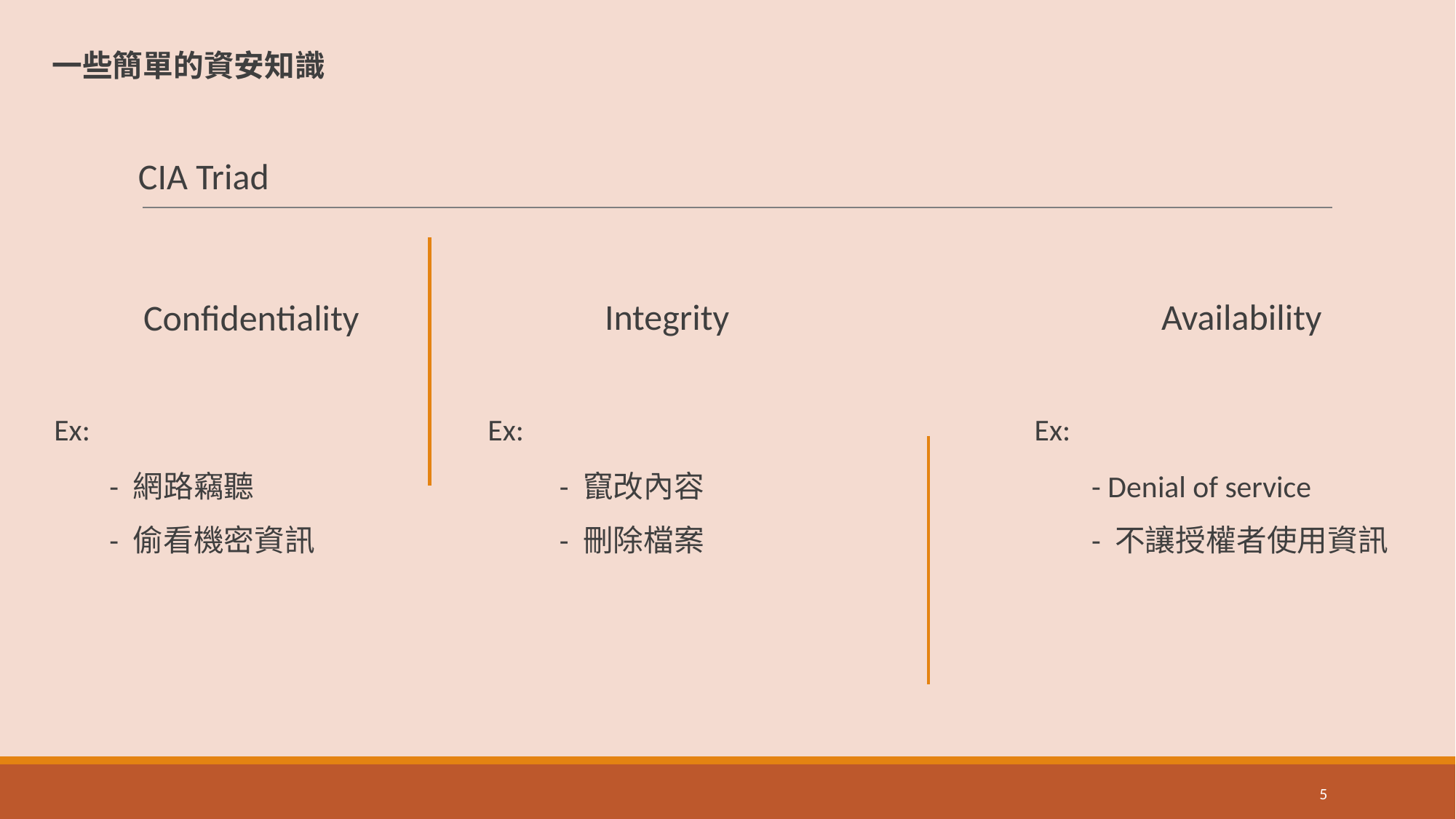

一些簡單的資安知識

CIA Triad
Integrity
Availability
Confidentiality
Ex:
Ex:
Ex:
- 網路竊聽
- 偷看機密資訊
- 竄改內容
- 刪除檔案
- Denial of service
- 不讓授權者使用資訊
5